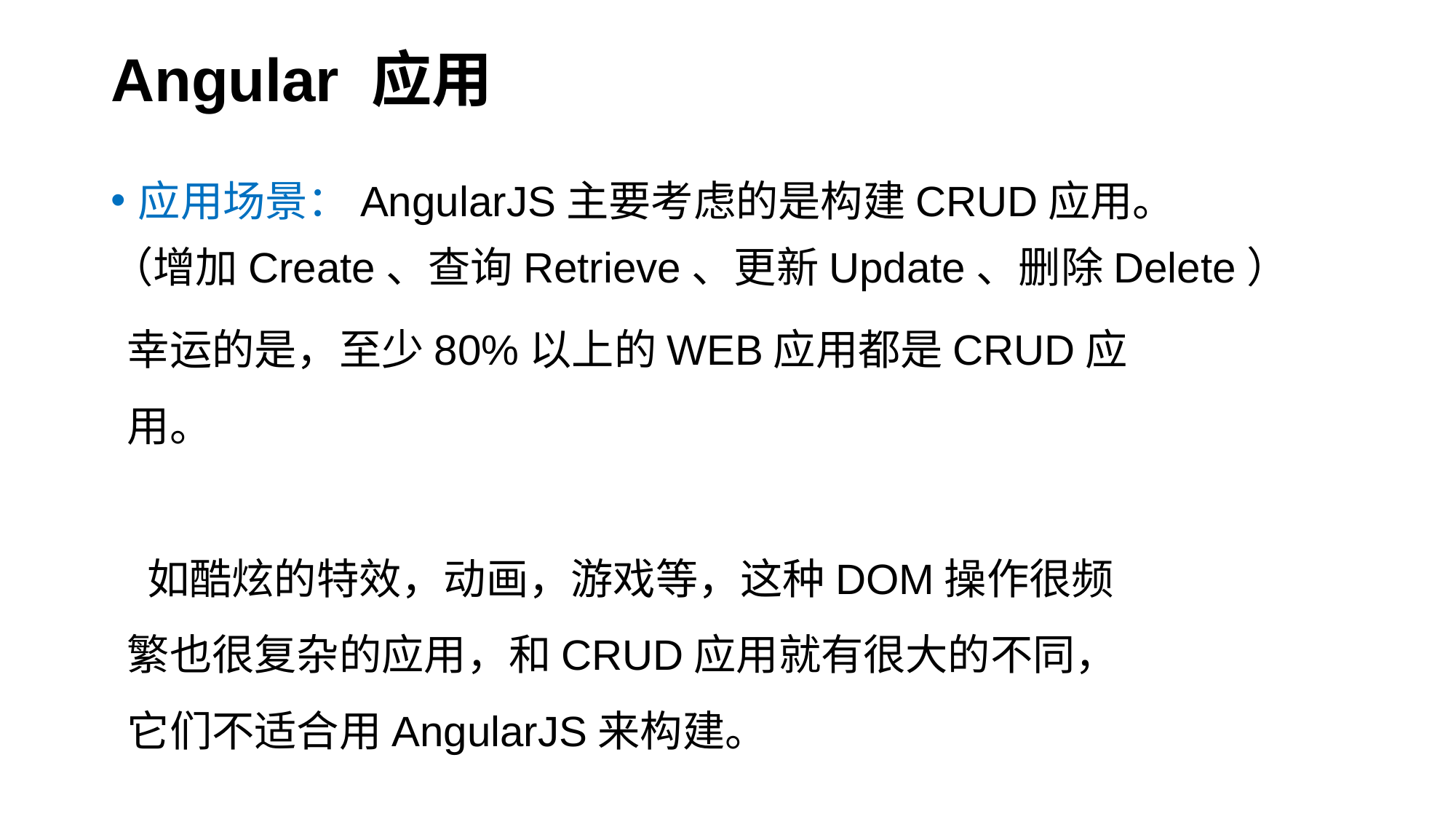

# Angular 应用
应用场景：AngularJS主要考虑的是构建CRUD应用。
（增加Create、查询Retrieve、更新Update、删除Delete）

幸运的是，至少80%以上的WEB应用都是CRUD应用。

 如酷炫的特效，动画，游戏等，这种DOM操作很频繁也很复杂的应用，和CRUD应用就有很大的不同，它们不适合用AngularJS来构建。